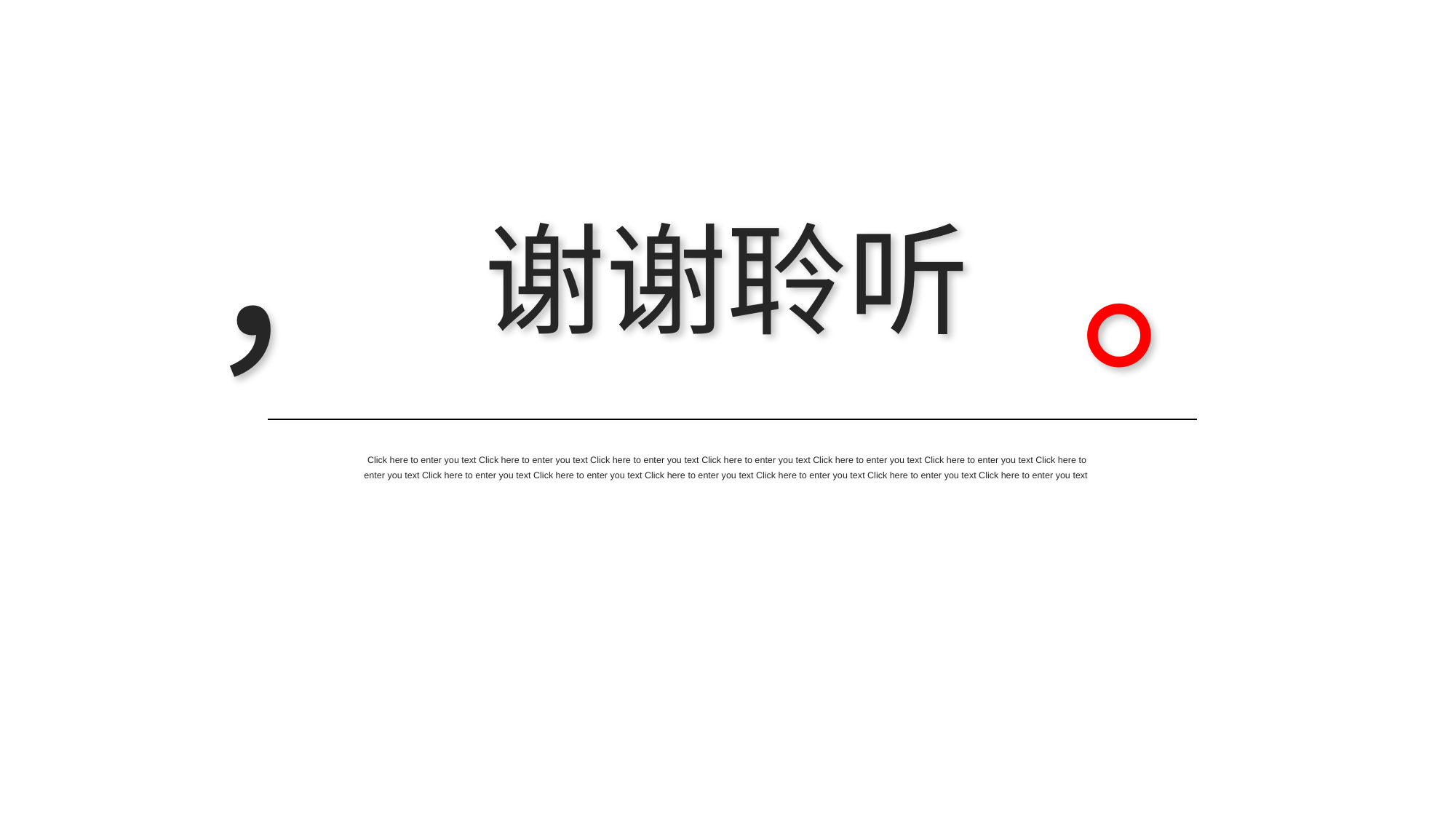

，
。
谢谢聆听
Click here to enter you text Click here to enter you text Click here to enter you text Click here to enter you text Click here to enter you text Click here to enter you text Click here to enter you text Click here to enter you text Click here to enter you text Click here to enter you text Click here to enter you text Click here to enter you text Click here to enter you text